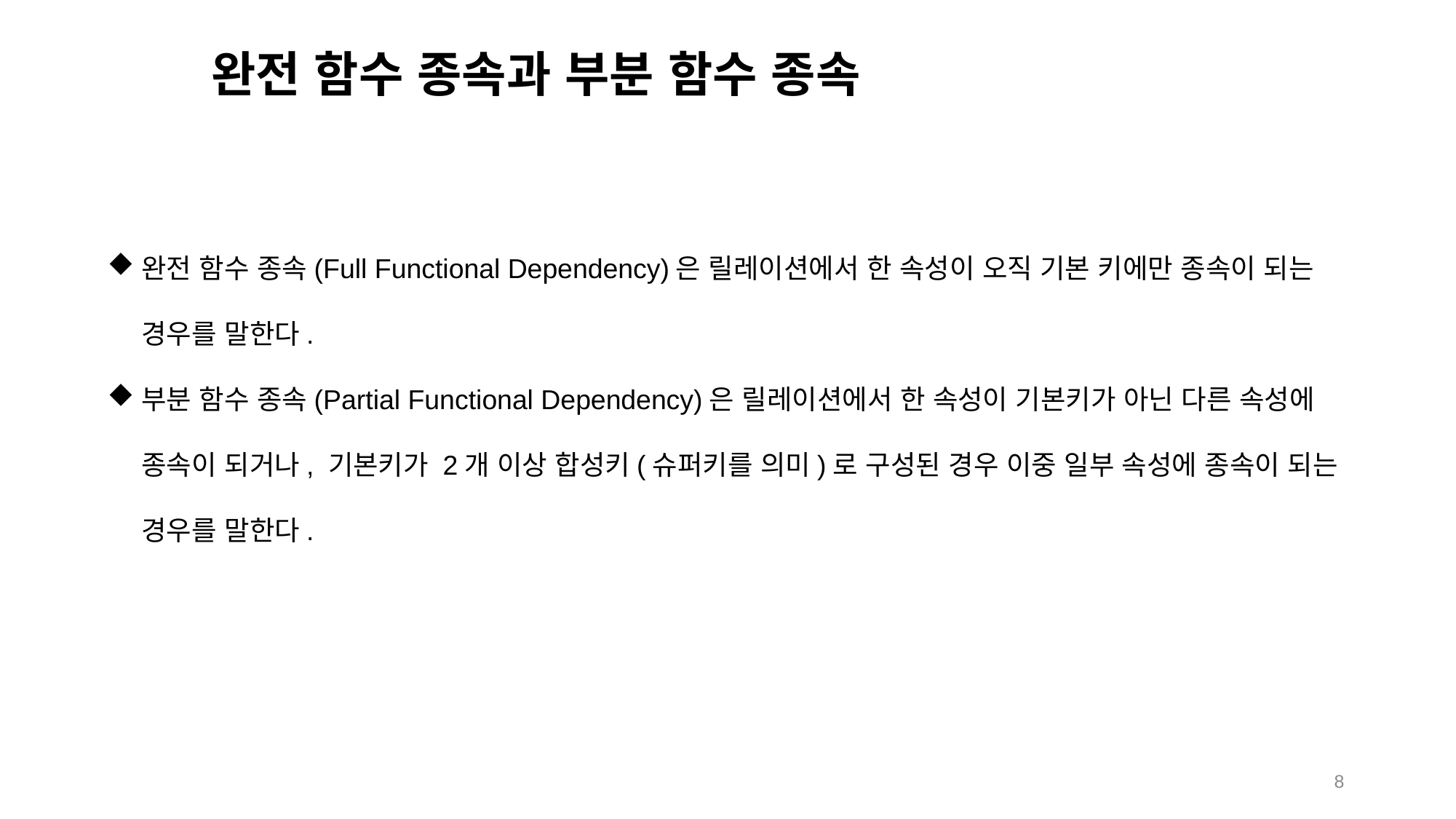

# 완전 함수 종속과 부분 함수 종속
완전 함수 종속(Full Functional Dependency)은 릴레이션에서 한 속성이 오직 기본 키에만 종속이 되는 경우를 말한다.
부분 함수 종속(Partial Functional Dependency)은 릴레이션에서 한 속성이 기본키가 아닌 다른 속성에 종속이 되거나, 기본키가 2개 이상 합성키(슈퍼키를 의미)로 구성된 경우 이중 일부 속성에 종속이 되는 경우를 말한다.
8